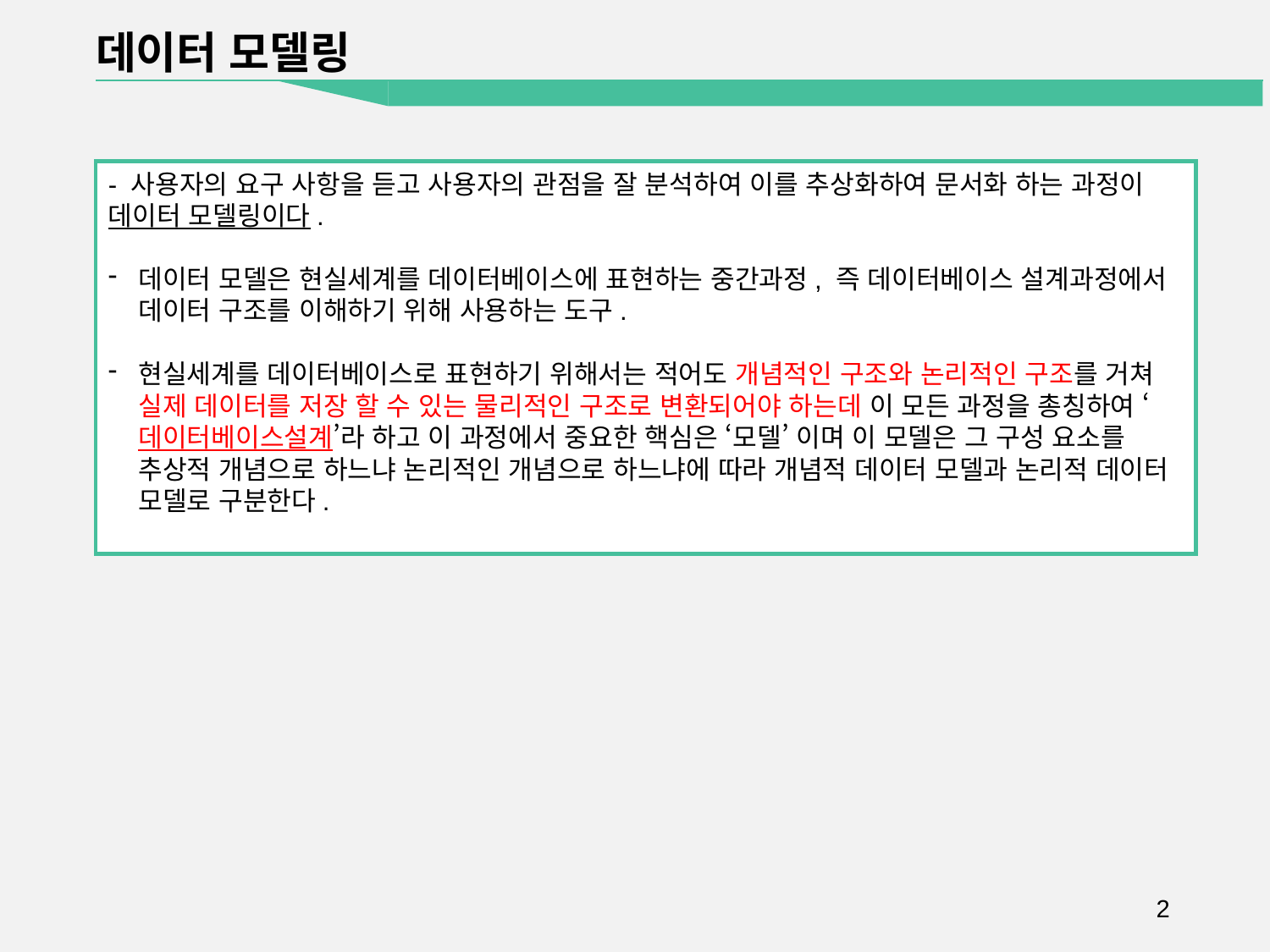

데이터 모델링

- 사용자의 요구 사항을 듣고 사용자의 관점을 잘 분석하여 이를 추상화하여 문서화 하는 과정이 데이터 모델링이다.

데이터 모델은 현실세계를 데이터베이스에 표현하는 중간과정, 즉 데이터베이스 설계과정에서 데이터 구조를 이해하기 위해 사용하는 도구.

현실세계를 데이터베이스로 표현하기 위해서는 적어도 개념적인 구조와 논리적인 구조를 거쳐 실제 데이터를 저장 할 수 있는 물리적인 구조로 변환되어야 하는데 이 모든 과정을 총칭하여 ‘데이터베이스설계’라 하고 이 과정에서 중요한 핵심은 ‘모델’ 이며 이 모델은 그 구성 요소를 추상적 개념으로 하느냐 논리적인 개념으로 하느냐에 따라 개념적 데이터 모델과 논리적 데이터 모델로 구분한다.

2